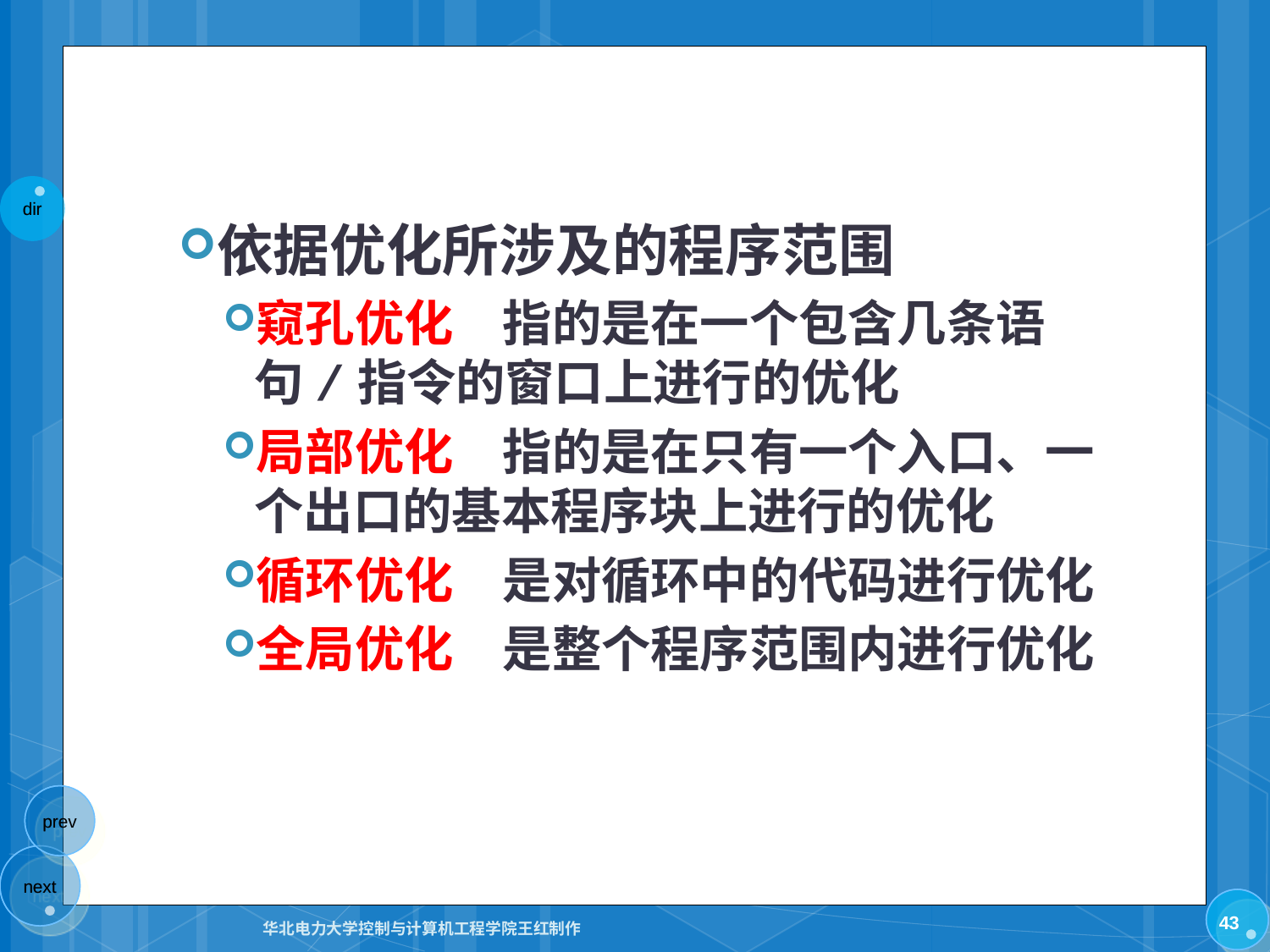

依据优化所涉及的程序范围
窥孔优化　指的是在一个包含几条语句/指令的窗口上进行的优化
局部优化　指的是在只有一个入口、一个出口的基本程序块上进行的优化
循环优化　是对循环中的代码进行优化
全局优化　是整个程序范围内进行优化
43
华北电力大学控制与计算机工程学院王红制作